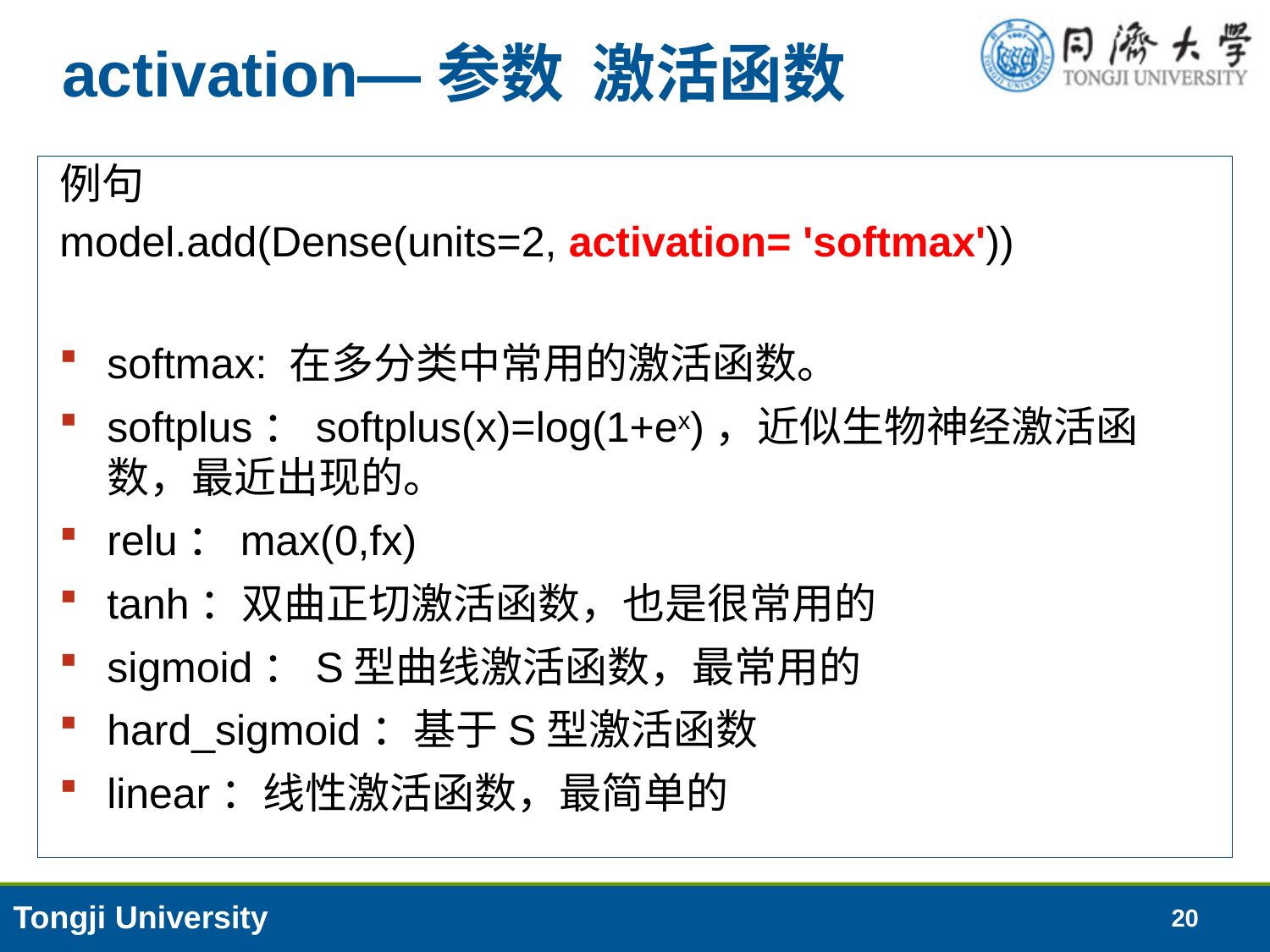

# activation—参数  激活函数
例句
model.add(Dense(units=2, activation= 'softmax'))

softmax: 在多分类中常用的激活函数。
softplus：softplus(x)=log(1+ex)，近似生物神经激活函数，最近出现的。
relu：max(0,fx)
tanh：双曲正切激活函数，也是很常用的
sigmoid：S型曲线激活函数，最常用的
hard_sigmoid：基于S型激活函数
linear：线性激活函数，最简单的